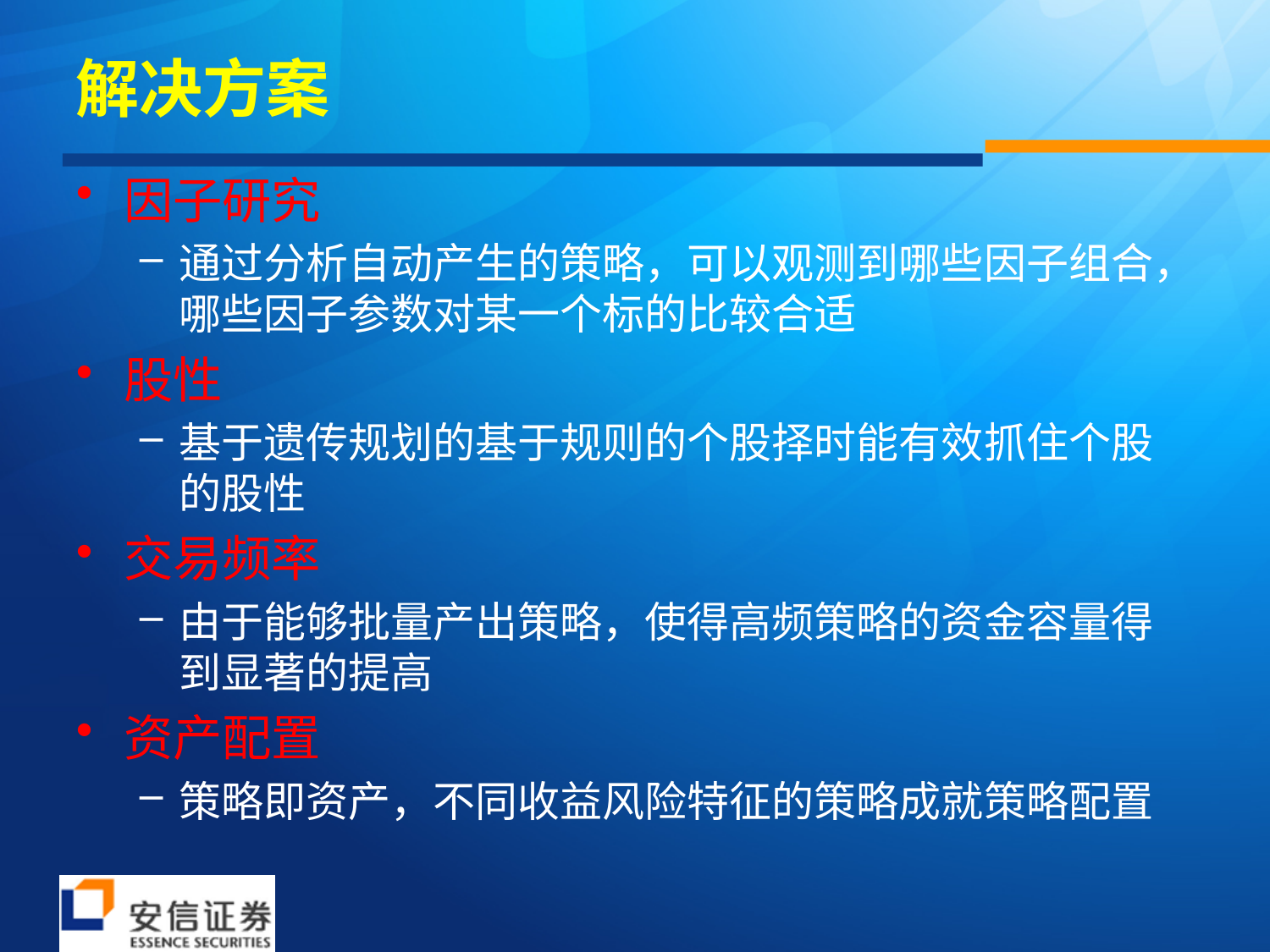

# 解决方案
因子研究
通过分析自动产生的策略，可以观测到哪些因子组合，哪些因子参数对某一个标的比较合适
股性
基于遗传规划的基于规则的个股择时能有效抓住个股的股性
交易频率
由于能够批量产出策略，使得高频策略的资金容量得到显著的提高
资产配置
策略即资产，不同收益风险特征的策略成就策略配置